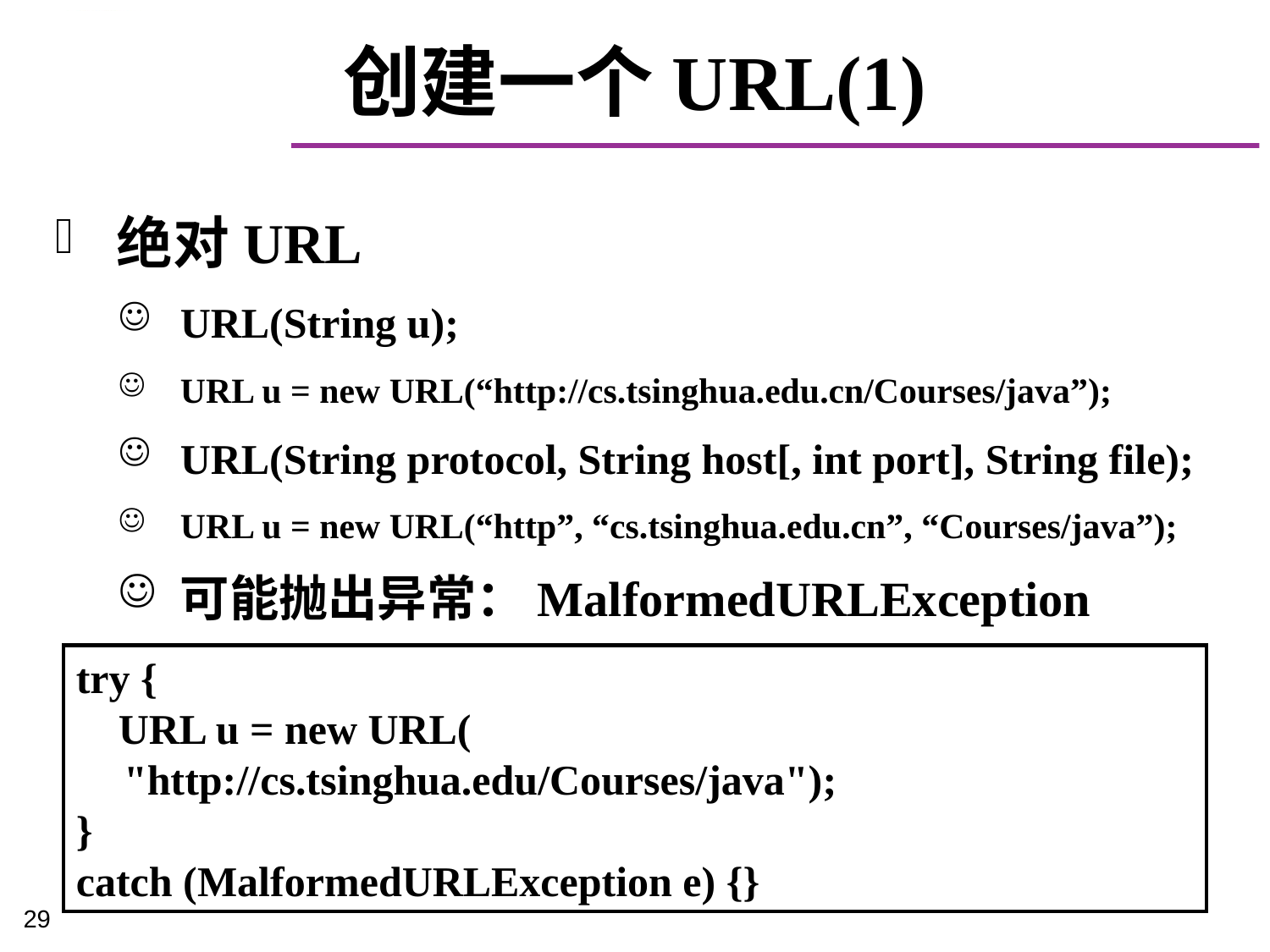

# 创建一个URL(1)
绝对URL
URL(String u);
URL u = new URL(“http://cs.tsinghua.edu.cn/Courses/java”);
URL(String protocol, String host[, int port], String file);
URL u = new URL(“http”, “cs.tsinghua.edu.cn”, “Courses/java”);
可能抛出异常：MalformedURLException
try {
    URL u = new URL( "http://cs.tsinghua.edu/Courses/java");
}
catch (MalformedURLException e) {}
29